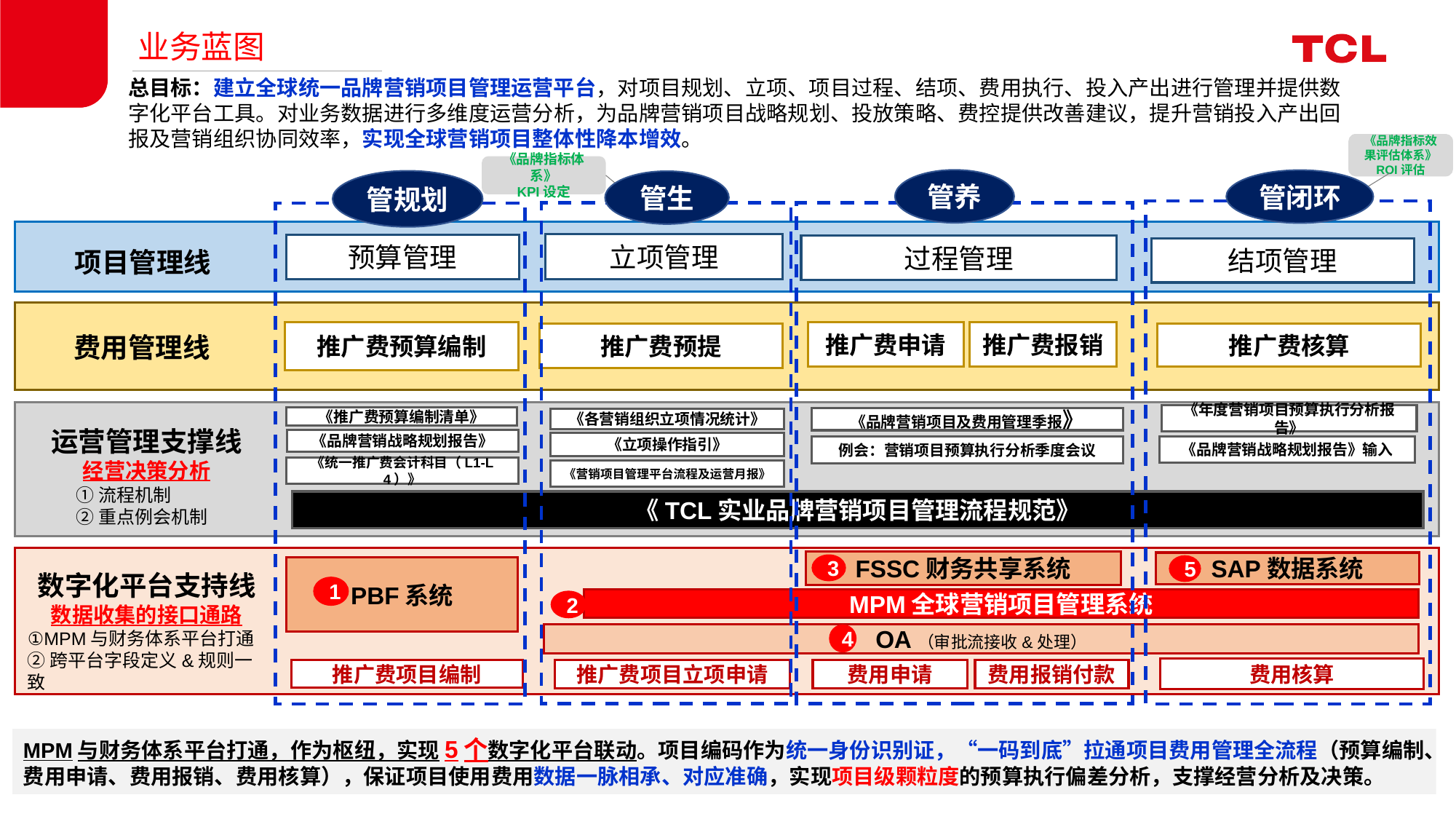

业务蓝图
总目标：建立全球统一品牌营销项目管理运营平台，对项目规划、立项、项目过程、结项、费用执行、投入产出进行管理并提供数字化平台工具。对业务数据进行多维度运营分析，为品牌营销项目战略规划、投放策略、费控提供改善建议，提升营销投入产出回报及营销组织协同效率，实现全球营销项目整体性降本增效。
《品牌指标效果评估体系》
ROI评估
《品牌指标体系》
KPI设定
管养
管闭环
管规划
管生

立项管理
预算管理
过程管理
结项管理
项目管理线

推广费预算编制
推广费报销
推广费申请
推广费预提
推广费核算
费用管理线

《年度营销项目预算执行分析报告》
《品牌营销项目及费用管理季报》
例会：营销项目预算执行分析季度会议
《各营销组织立项情况统计》
运营管理支撑线
经营决策分析
《品牌营销战略规划报告》
《统一推广费会计科目（L1-L4）》
《TCL实业品牌营销项目管理流程规范》
《推广费预算编制清单》
《立项操作指引》
《品牌营销战略规划报告》输入
《营销项目管理平台流程及运营月报》
①流程机制
②重点例会机制

FSSC财务共享系统
SAP数据系统
3
5
PBF系统
数字化平台支持线
数据收集的接口通路
①MPM与财务体系平台打通
②跨平台字段定义&规则一致

1
MPM全球营销项目管理系统
2
4
OA（审批流接收&处理）
费用核算
推广费项目编制
费用申请
费用报销付款
推广费项目立项申请
MPM与财务体系平台打通，作为枢纽，实现5个数字化平台联动。项目编码作为统一身份识别证，“一码到底”拉通项目费用管理全流程（预算编制、费用申请、费用报销、费用核算），保证项目使用费用数据一脉相承、对应准确，实现项目级颗粒度的预算执行偏差分析，支撑经营分析及决策。